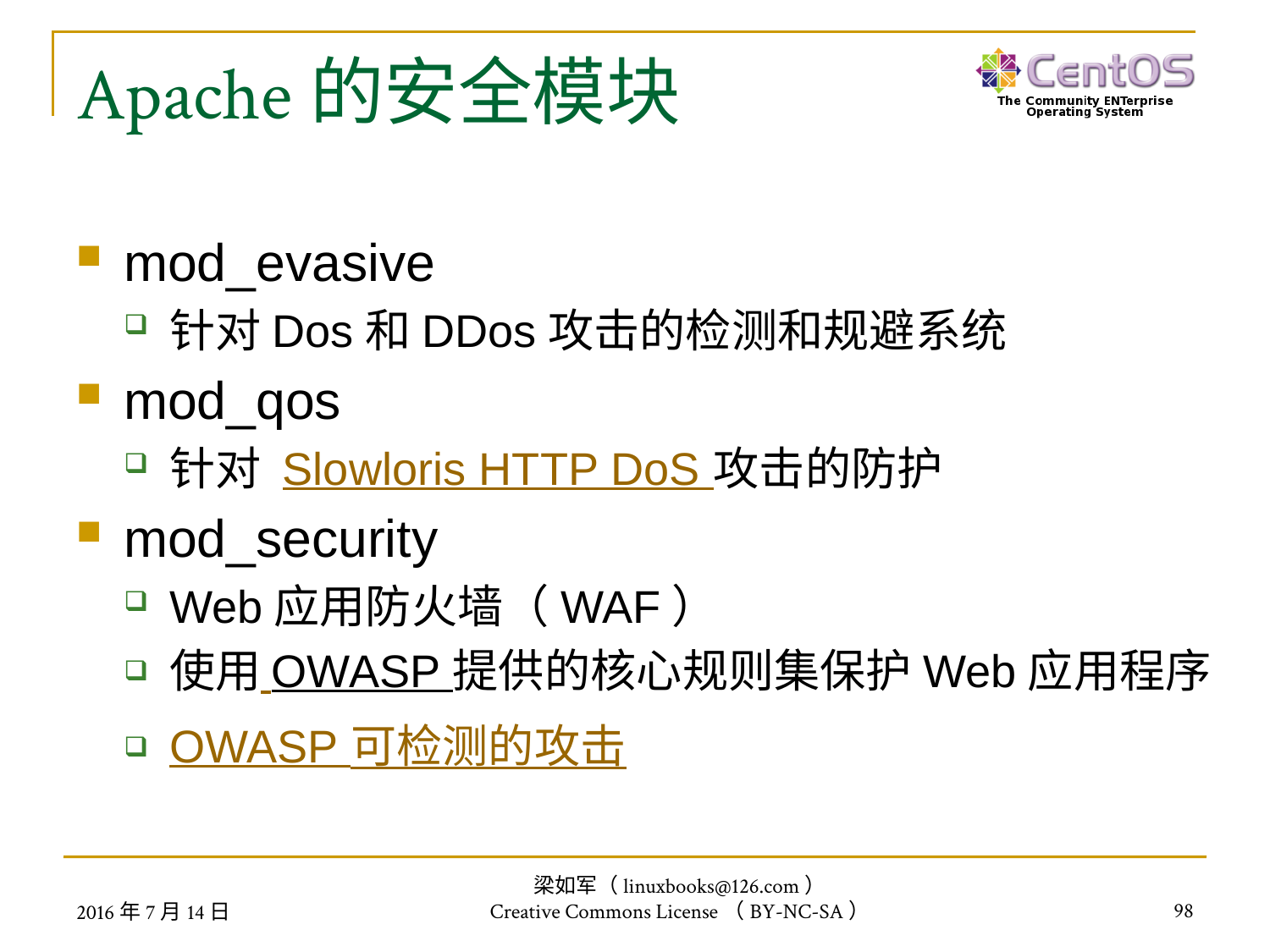

# Apache的安全模块
mod_evasive
针对Dos和DDos攻击的检测和规避系统
mod_qos
针对 Slowloris HTTP DoS 攻击的防护
mod_security
Web应用防火墙（WAF）
使用 OWASP 提供的核心规则集保护Web应用程序
OWASP 可检测的攻击
梁如军（linuxbooks@126.com）
Creative Commons License（BY-NC-SA）
2016年7月14日
98